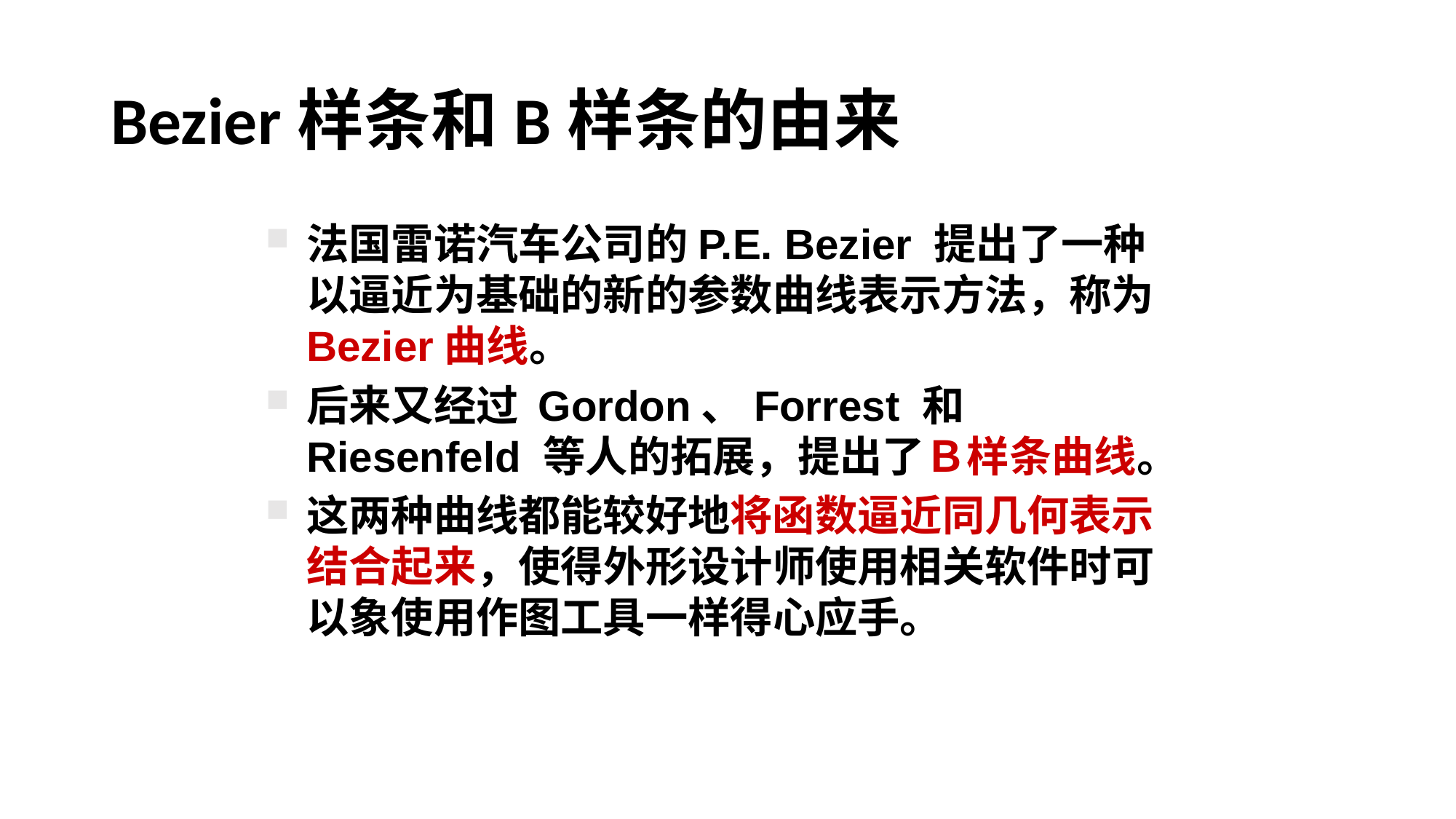

Bezier样条和B样条的由来
法国雷诺汽车公司的P.E. Bezier 提出了一种以逼近为基础的新的参数曲线表示方法，称为Bezier曲线。
后来又经过 Gordon、Forrest 和 Riesenfeld 等人的拓展，提出了Ｂ样条曲线。
这两种曲线都能较好地将函数逼近同几何表示结合起来，使得外形设计师使用相关软件时可以象使用作图工具一样得心应手。